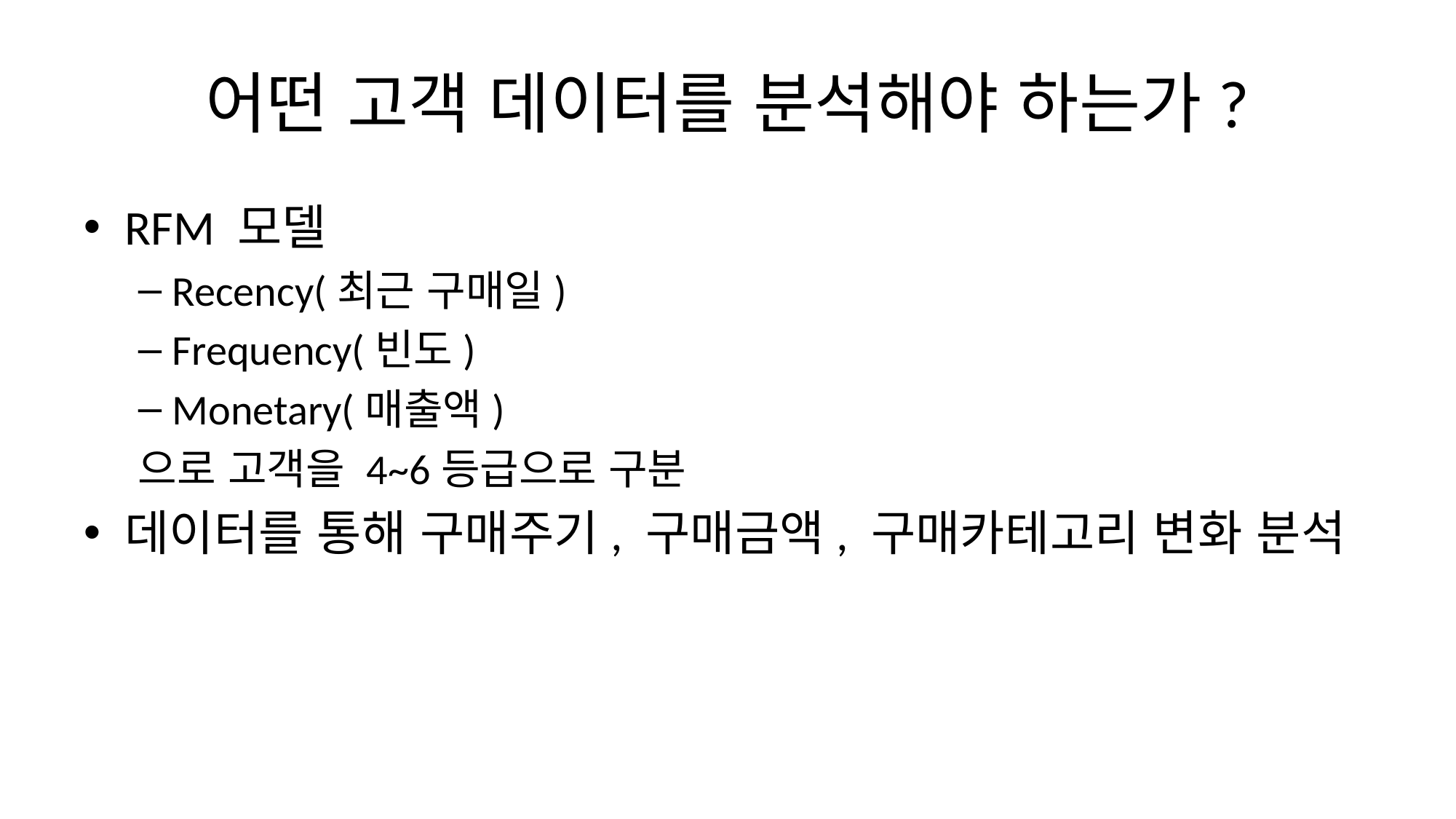

# 어떤 고객 데이터를 분석해야 하는가?
RFM 모델
Recency(최근 구매일)
Frequency(빈도)
Monetary(매출액)
으로 고객을 4~6등급으로 구분
데이터를 통해 구매주기, 구매금액, 구매카테고리 변화 분석